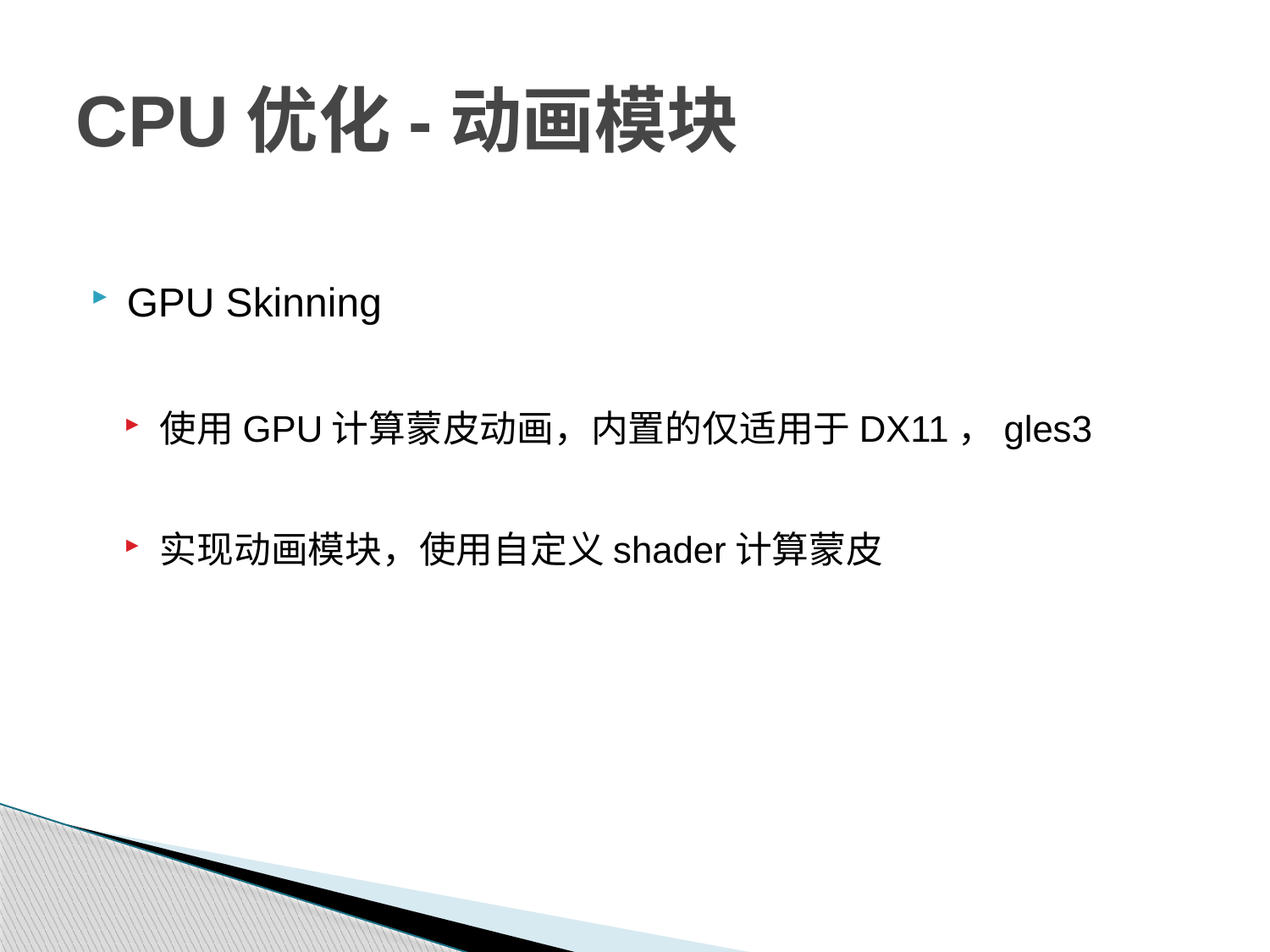

# CPU优化-动画模块

GPU Skinning

使用GPU计算蒙皮动画，内置的仅适用于DX11，gles3

实现动画模块，使用自定义shader计算蒙皮